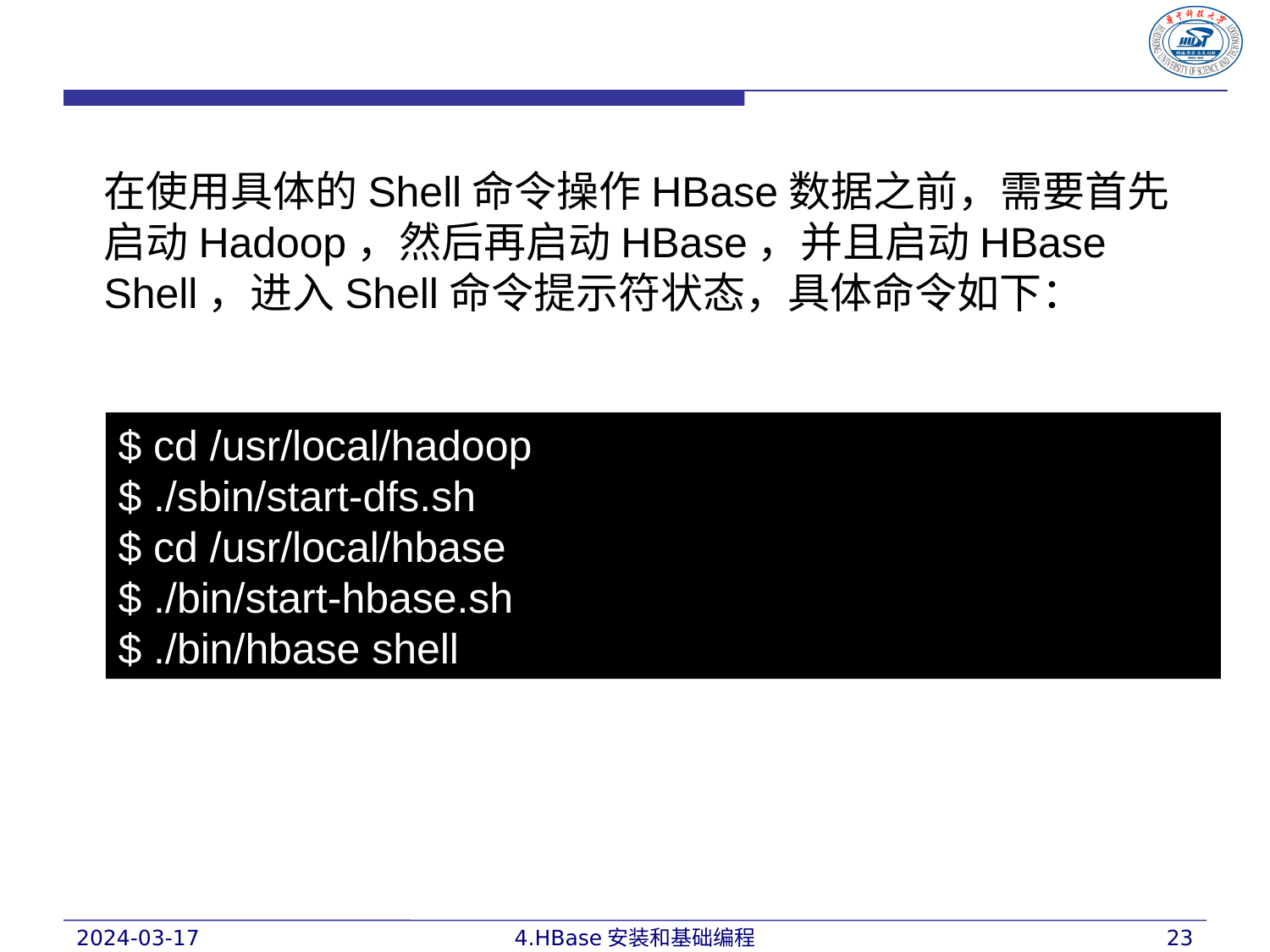

在使用具体的Shell命令操作HBase数据之前，需要首先启动Hadoop，然后再启动HBase，并且启动HBase Shell，进入Shell命令提示符状态，具体命令如下：
$ cd /usr/local/hadoop
$ ./sbin/start-dfs.sh
$ cd /usr/local/hbase
$ ./bin/start-hbase.sh
$ ./bin/hbase shell
2024-03-17
4.HBase安装和基础编程
23